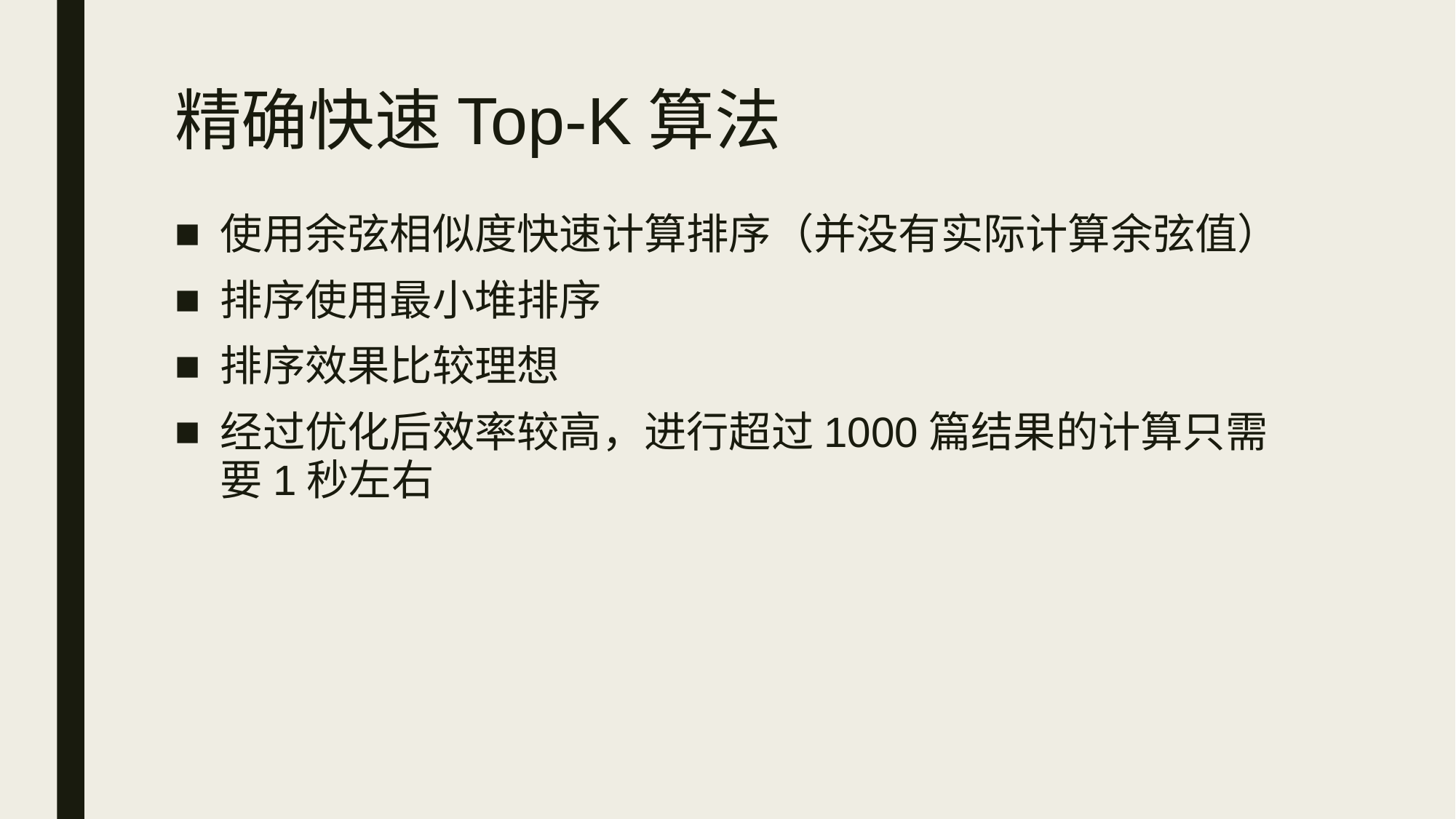

# 精确快速Top-K算法
使用余弦相似度快速计算排序（并没有实际计算余弦值）
排序使用最小堆排序
排序效果比较理想
经过优化后效率较高，进行超过1000篇结果的计算只需要1秒左右